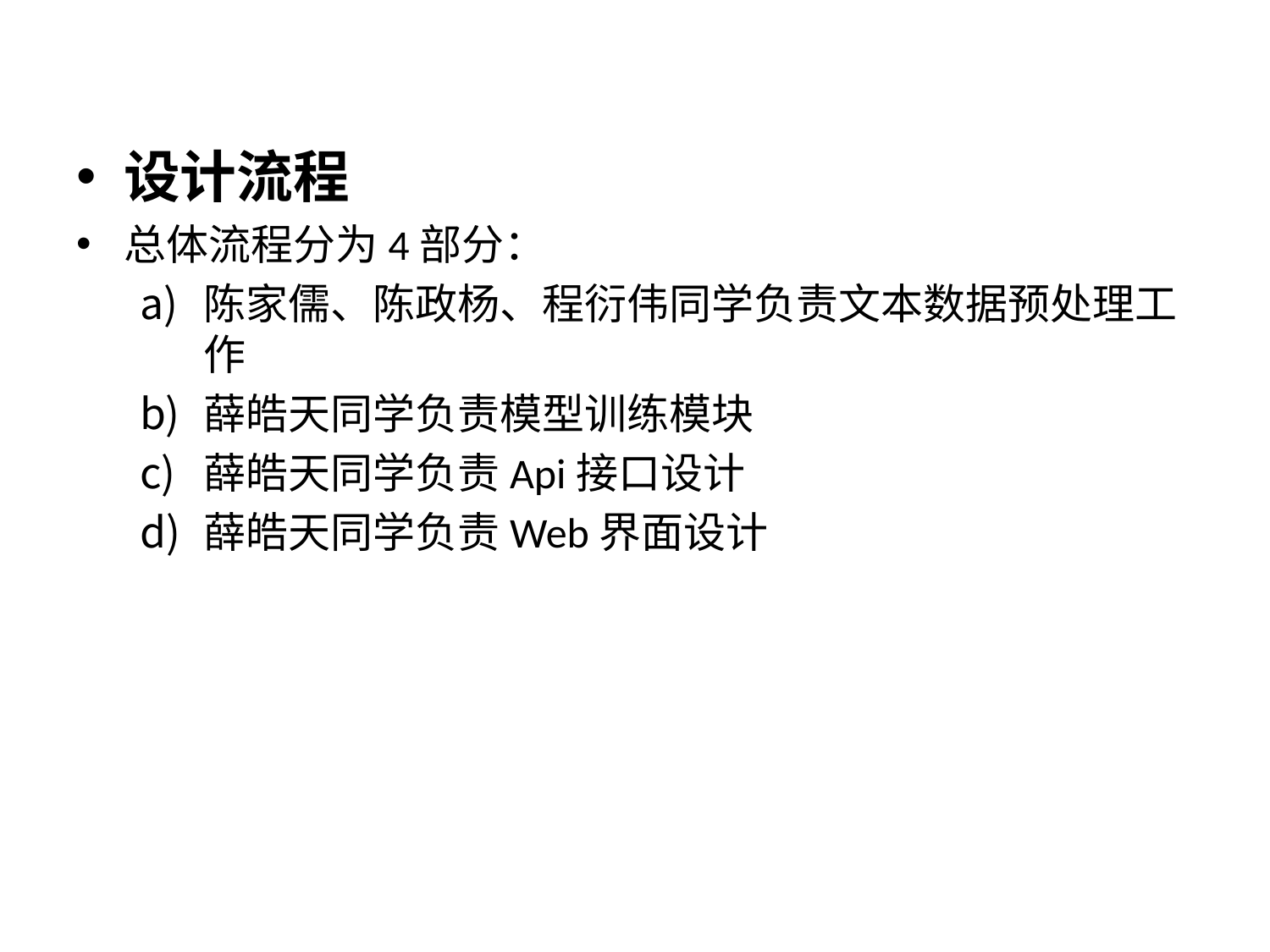

设计流程
总体流程分为4部分：
陈家儒、陈政杨、程衍伟同学负责文本数据预处理工作
薛皓天同学负责模型训练模块
薛皓天同学负责Api接口设计
薛皓天同学负责Web界面设计